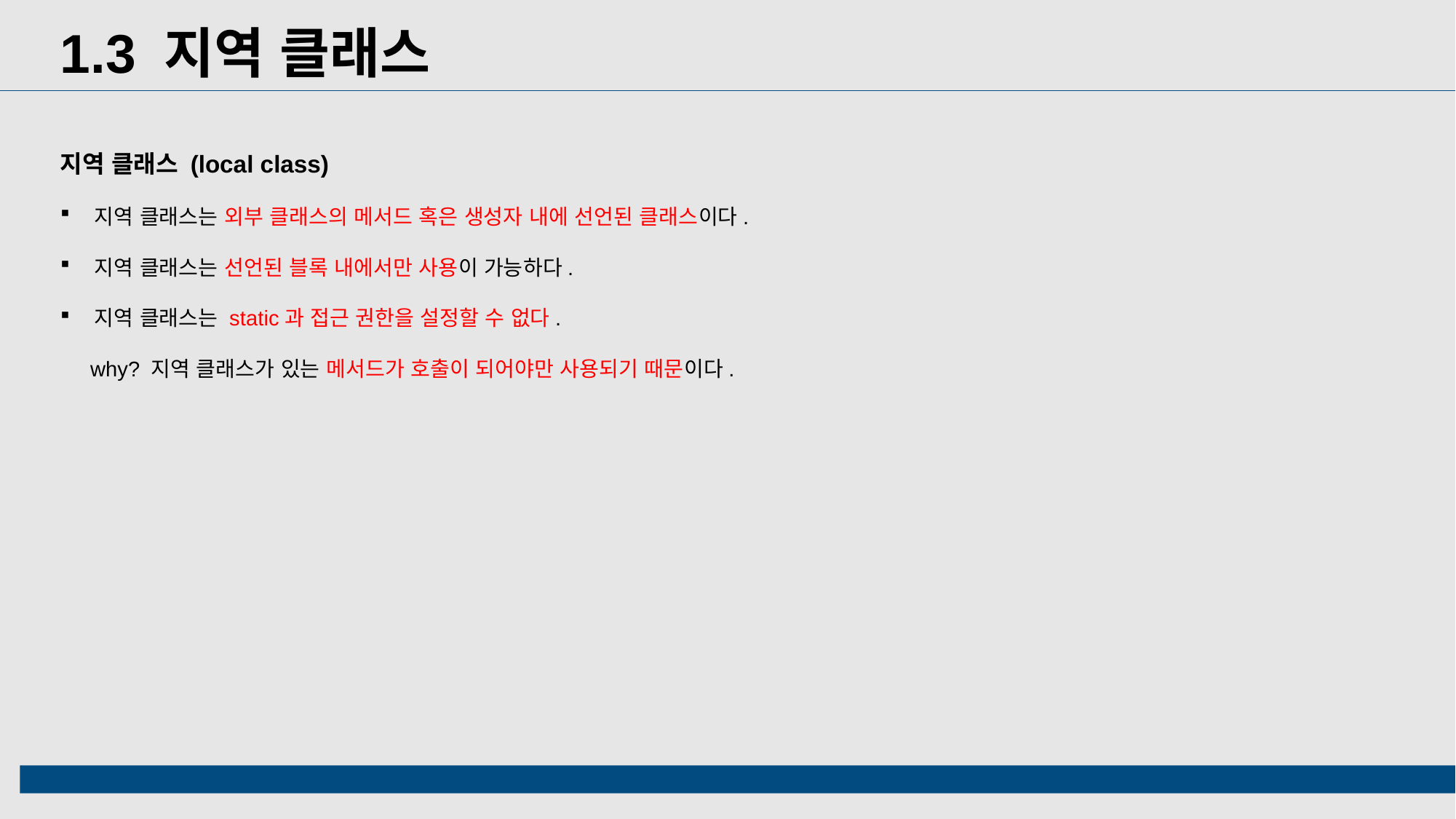

1.3 지역 클래스
지역 클래스 (local class)
지역 클래스는 외부 클래스의 메서드 혹은 생성자 내에 선언된 클래스이다.
지역 클래스는 선언된 블록 내에서만 사용이 가능하다.
지역 클래스는 static과 접근 권한을 설정할 수 없다.
     why? 지역 클래스가 있는 메서드가 호출이 되어야만 사용되기 때문이다.